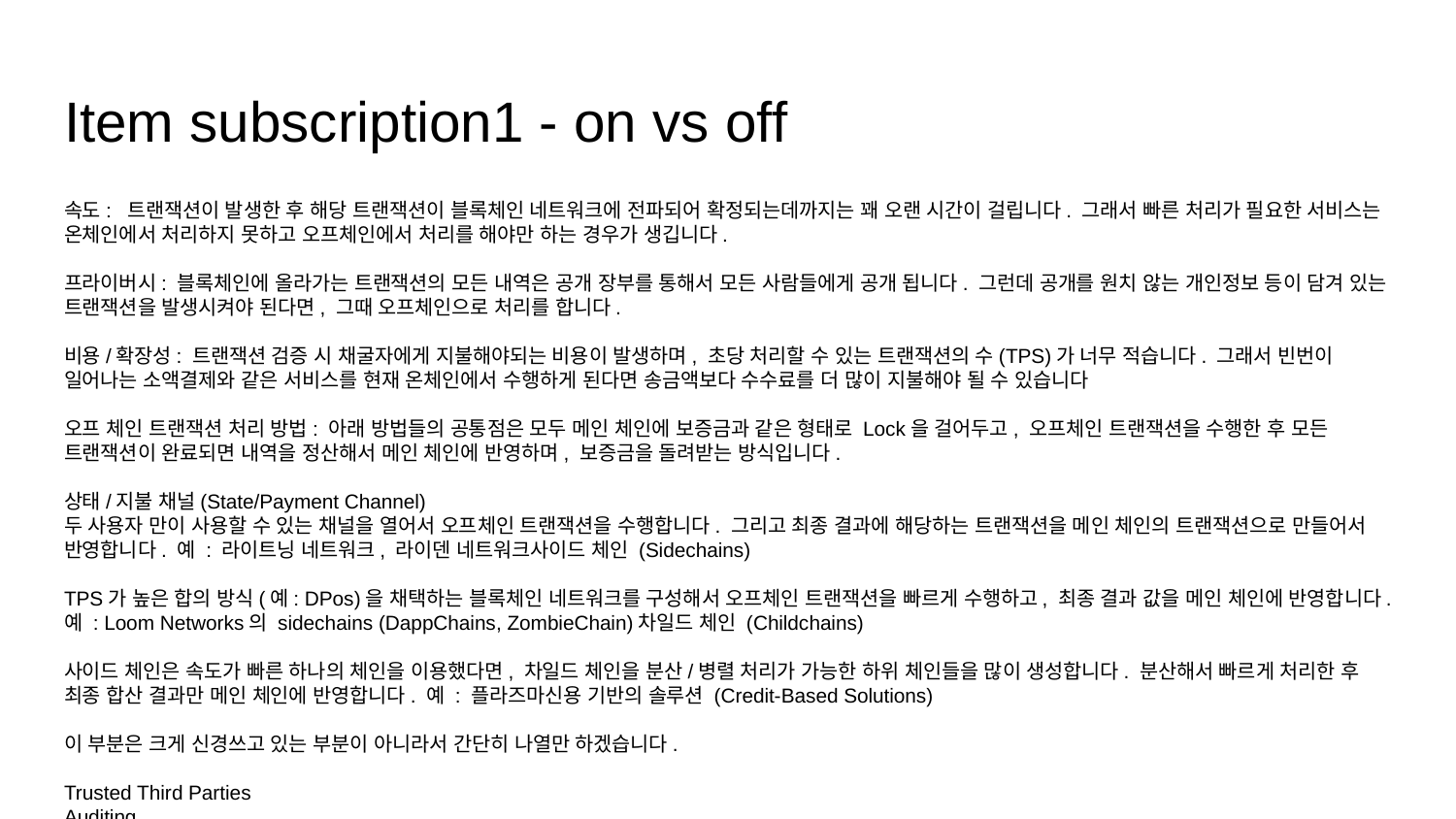

# Item subscription1 - on vs off
속도:  트랜잭션이 발생한 후 해당 트랜잭션이 블록체인 네트워크에 전파되어 확정되는데까지는 꽤 오랜 시간이 걸립니다. 그래서 빠른 처리가 필요한 서비스는 온체인에서 처리하지 못하고 오프체인에서 처리를 해야만 하는 경우가 생깁니다.
프라이버시: 블록체인에 올라가는 트랜잭션의 모든 내역은 공개 장부를 통해서 모든 사람들에게 공개 됩니다. 그런데 공개를 원치 않는 개인정보 등이 담겨 있는 트랜잭션을 발생시켜야 된다면, 그때 오프체인으로 처리를 합니다.
비용/확장성: 트랜잭션 검증 시 채굴자에게 지불해야되는 비용이 발생하며, 초당 처리할 수 있는 트랜잭션의 수(TPS)가 너무 적습니다. 그래서 빈번이 일어나는 소액결제와 같은 서비스를 현재 온체인에서 수행하게 된다면 송금액보다 수수료를 더 많이 지불해야 될 수 있습니다
오프 체인 트랜잭션 처리 방법: 아래 방법들의 공통점은 모두 메인 체인에 보증금과 같은 형태로 Lock을 걸어두고, 오프체인 트랜잭션을 수행한 후 모든 트랜잭션이 완료되면 내역을 정산해서 메인 체인에 반영하며, 보증금을 돌려받는 방식입니다.
상태/지불 채널(State/Payment Channel)
두 사용자 만이 사용할 수 있는 채널을 열어서 오프체인 트랜잭션을 수행합니다. 그리고 최종 결과에 해당하는 트랜잭션을 메인 체인의 트랜잭션으로 만들어서 반영합니다. 예 : 라이트닝 네트워크, 라이덴 네트워크사이드 체인 (Sidechains)
TPS가 높은 합의 방식(예: DPos)을 채택하는 블록체인 네트워크를 구성해서 오프체인 트랜잭션을 빠르게 수행하고, 최종 결과 값을 메인 체인에 반영합니다.예 : Loom Networks의 sidechains (DappChains, ZombieChain)차일드 체인 (Childchains)
사이드 체인은 속도가 빠른 하나의 체인을 이용했다면, 차일드 체인을 분산/병렬 처리가 가능한 하위 체인들을 많이 생성합니다. 분산해서 빠르게 처리한 후 최종 합산 결과만 메인 체인에 반영합니다. 예 : 플라즈마신용 기반의 솔루션 (Credit-Based Solutions)
이 부분은 크게 신경쓰고 있는 부분이 아니라서 간단히 나열만 하겠습니다.
Trusted Third Parties
Auditing
Proving Fraud